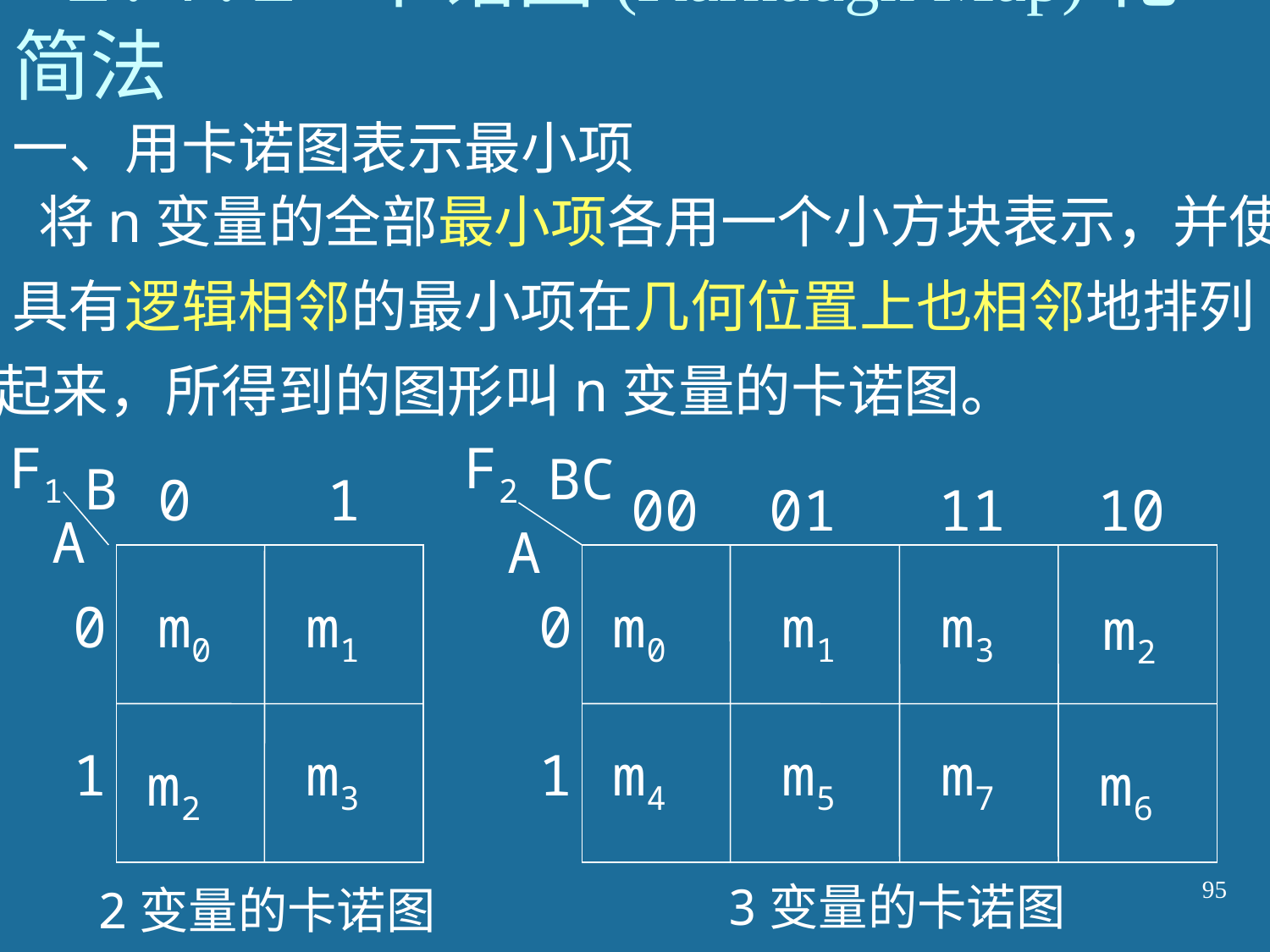

# 2.4.2 卡诺图(Karnaugh Map)化简法
一、用卡诺图表示最小项
将n变量的全部最小项各用一个小方块表示，并使
具有逻辑相邻的最小项在几何位置上也相邻地排列
起来，所得到的图形叫n变量的卡诺图。
F1
B
0
1

A

0
m0
m1

1
m3
m2
F2
BC
00
01
11
10

A

0
m0
m1
m3
m2

1
m4
m5
m7
m6
95
3变量的卡诺图
2变量的卡诺图